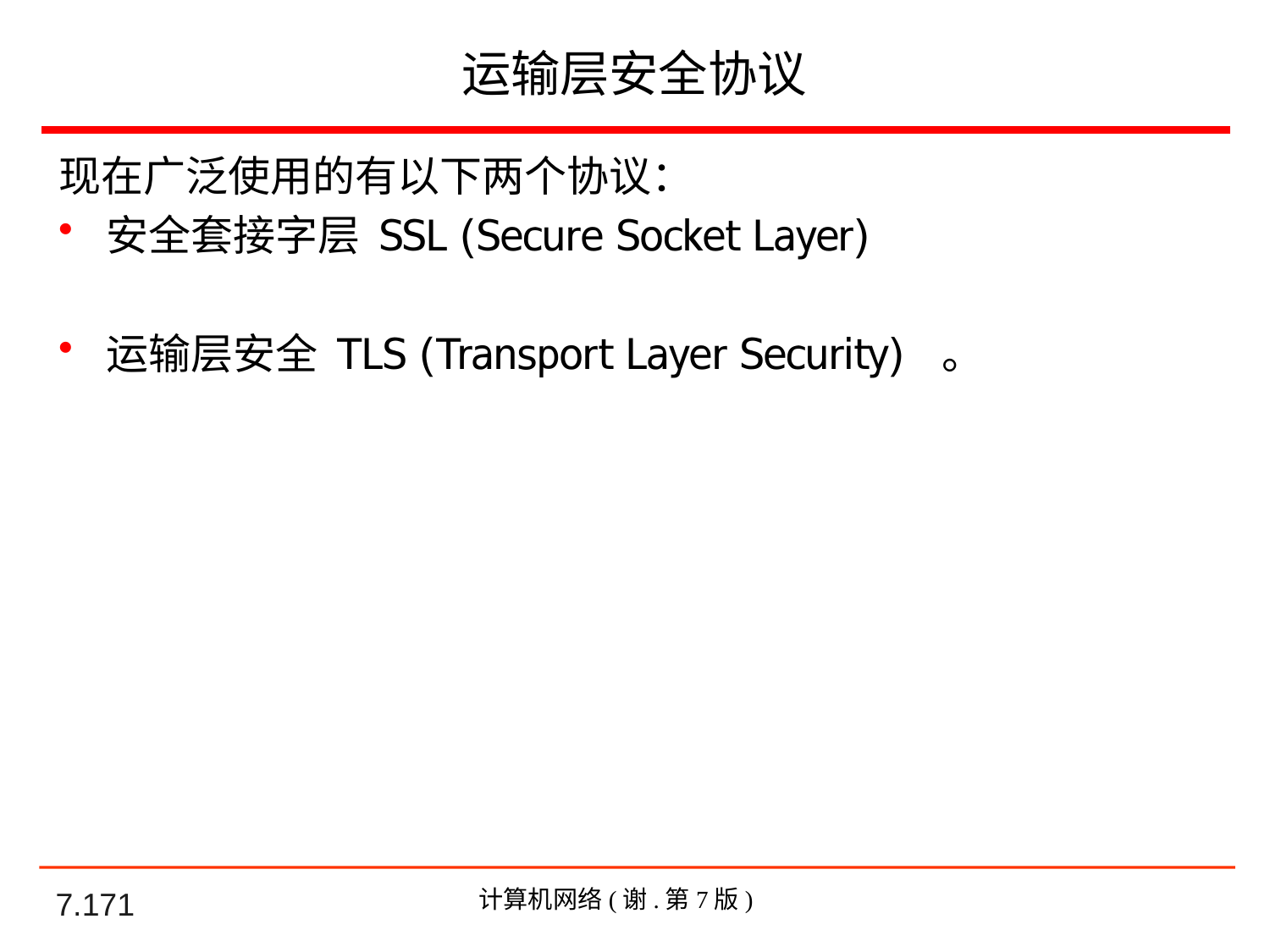

# 运输层安全协议
现在广泛使用的有以下两个协议：
安全套接字层 SSL (Secure Socket Layer)

运输层安全 TLS (Transport Layer Security)  。